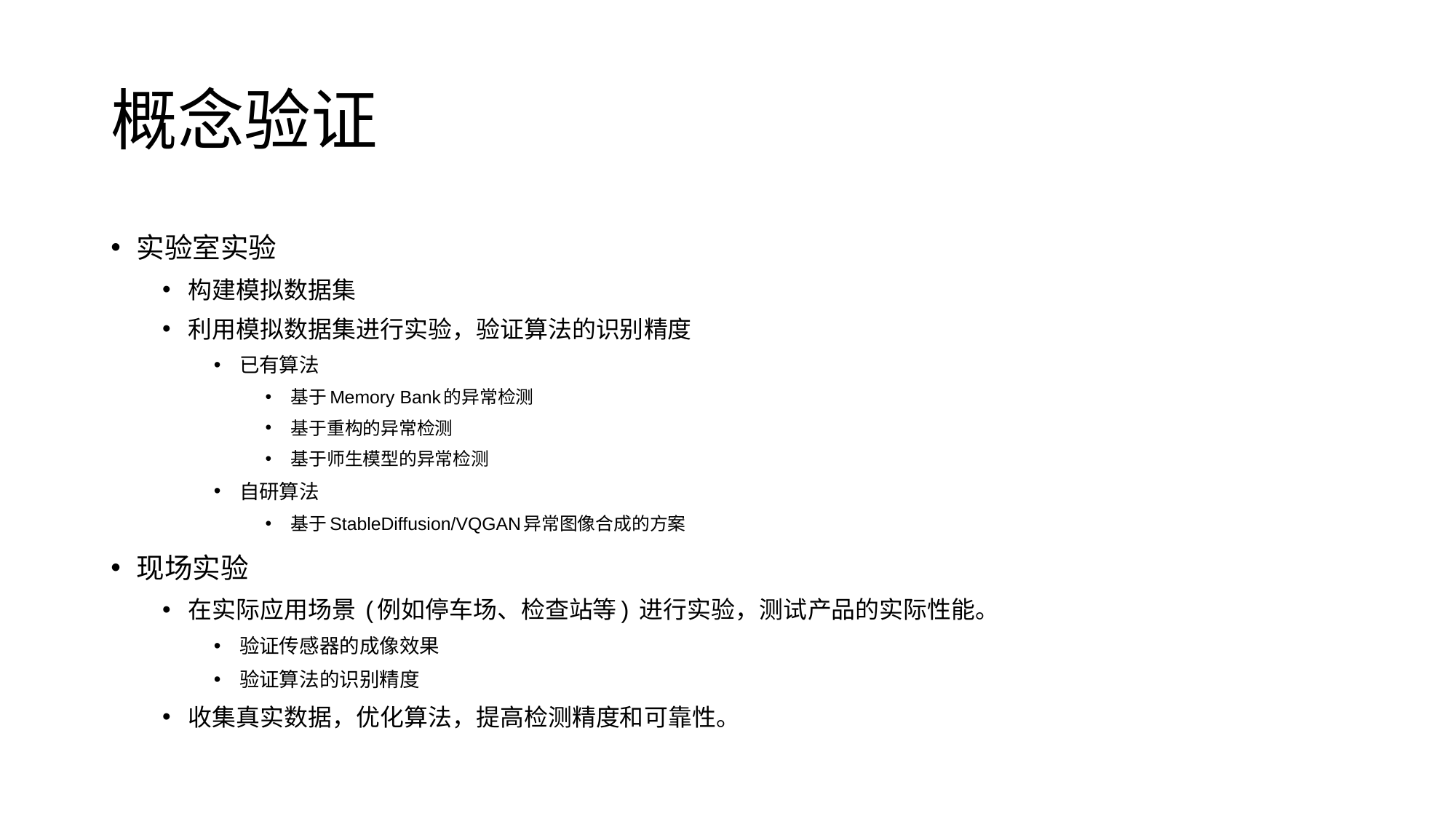

# 概念验证
实验室实验
构建模拟数据集
利用模拟数据集进行实验，验证算法的识别精度
已有算法
基于Memory Bank的异常检测
基于重构的异常检测
基于师生模型的异常检测
自研算法
基于StableDiffusion/VQGAN异常图像合成的方案
现场实验
在实际应用场景 (例如停车场、检查站等) 进行实验，测试产品的实际性能。
验证传感器的成像效果
验证算法的识别精度
收集真实数据，优化算法，提高检测精度和可靠性。